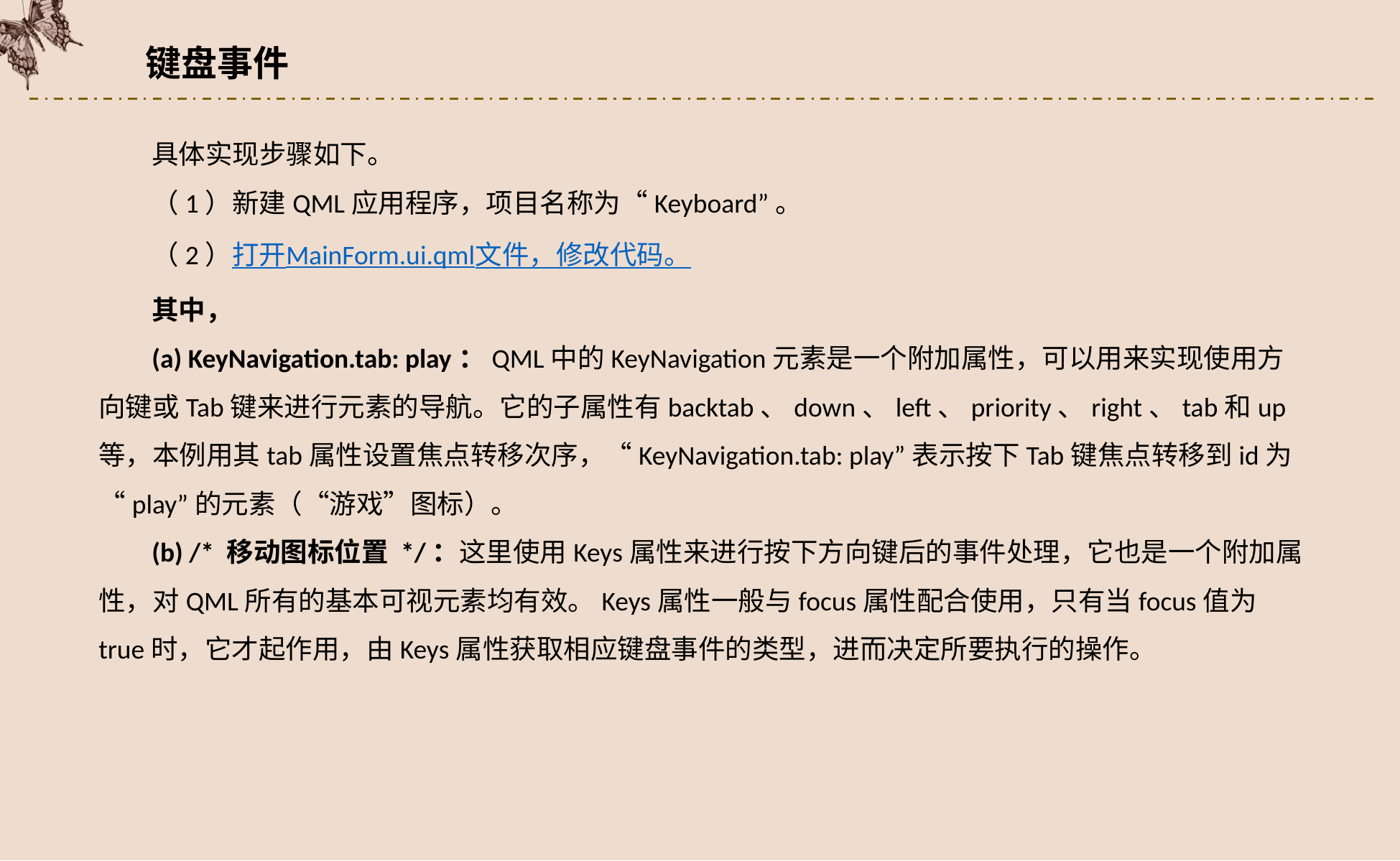

键盘事件
具体实现步骤如下。
（1）新建QML应用程序，项目名称为“Keyboard”。
（2）打开MainForm.ui.qml文件，修改代码。
其中，
(a) KeyNavigation.tab: play：QML中的KeyNavigation元素是一个附加属性，可以用来实现使用方向键或Tab键来进行元素的导航。它的子属性有backtab、down、left、priority、right、tab和up等，本例用其tab属性设置焦点转移次序，“KeyNavigation.tab: play”表示按下Tab键焦点转移到id为“play”的元素（“游戏”图标）。
(b) /* 移动图标位置 */：这里使用Keys属性来进行按下方向键后的事件处理，它也是一个附加属性，对QML所有的基本可视元素均有效。Keys属性一般与focus属性配合使用，只有当focus值为true时，它才起作用，由Keys属性获取相应键盘事件的类型，进而决定所要执行的操作。